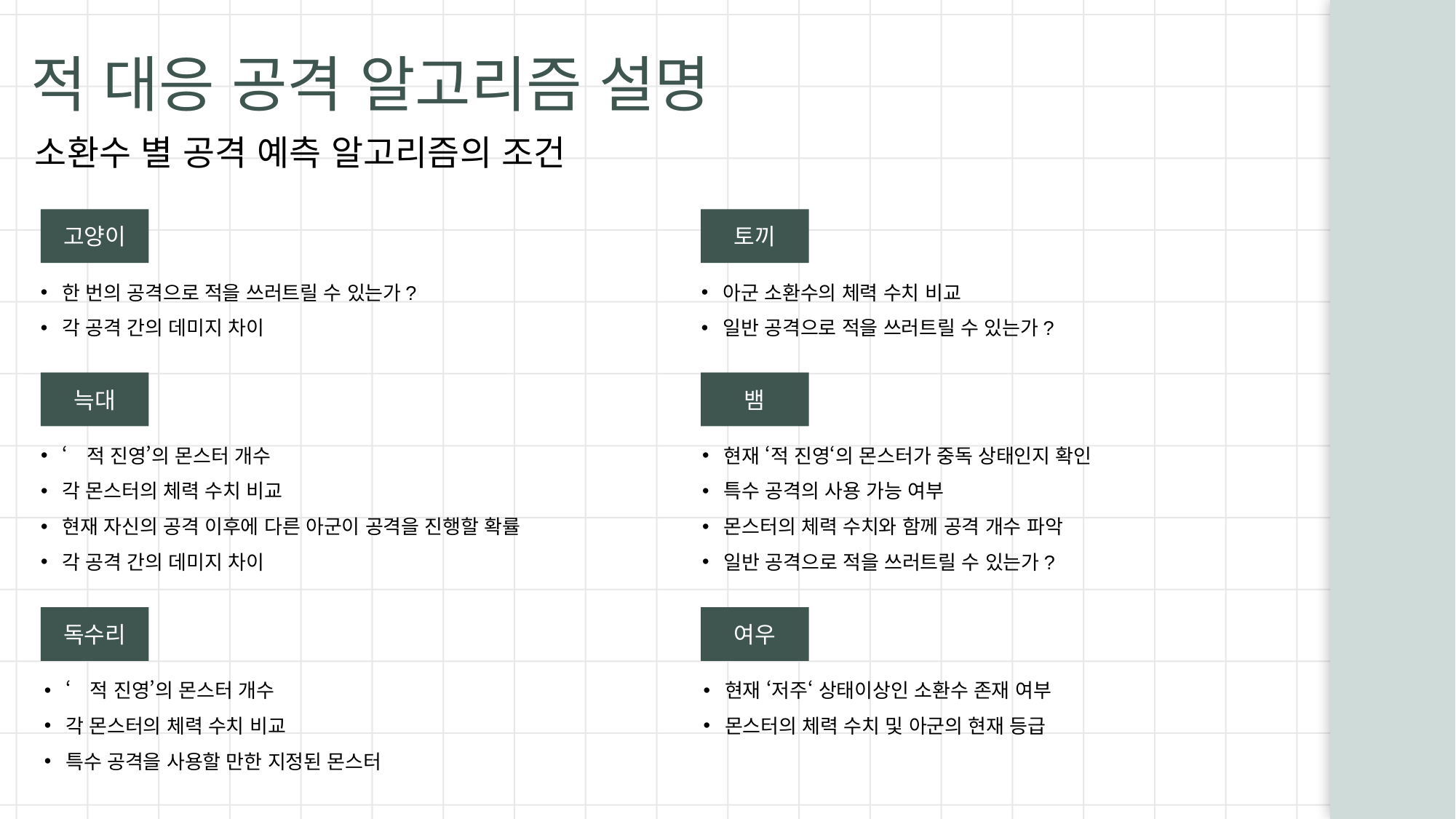

적 대응 공격 알고리즘 설명
소환수 별 공격 예측 알고리즘의 조건
고양이
토끼
한 번의 공격으로 적을 쓰러트릴 수 있는가?
각 공격 간의 데미지 차이
아군 소환수의 체력 수치 비교
일반 공격으로 적을 쓰러트릴 수 있는가?
늑대
뱀
‘적 진영’의 몬스터 개수
각 몬스터의 체력 수치 비교
현재 자신의 공격 이후에 다른 아군이 공격을 진행할 확률
각 공격 간의 데미지 차이
현재 ‘적 진영‘의 몬스터가 중독 상태인지 확인
특수 공격의 사용 가능 여부
몬스터의 체력 수치와 함께 공격 개수 파악
일반 공격으로 적을 쓰러트릴 수 있는가?
독수리
여우
‘적 진영’의 몬스터 개수
각 몬스터의 체력 수치 비교
특수 공격을 사용할 만한 지정된 몬스터
현재 ‘저주‘ 상태이상인 소환수 존재 여부
몬스터의 체력 수치 및 아군의 현재 등급